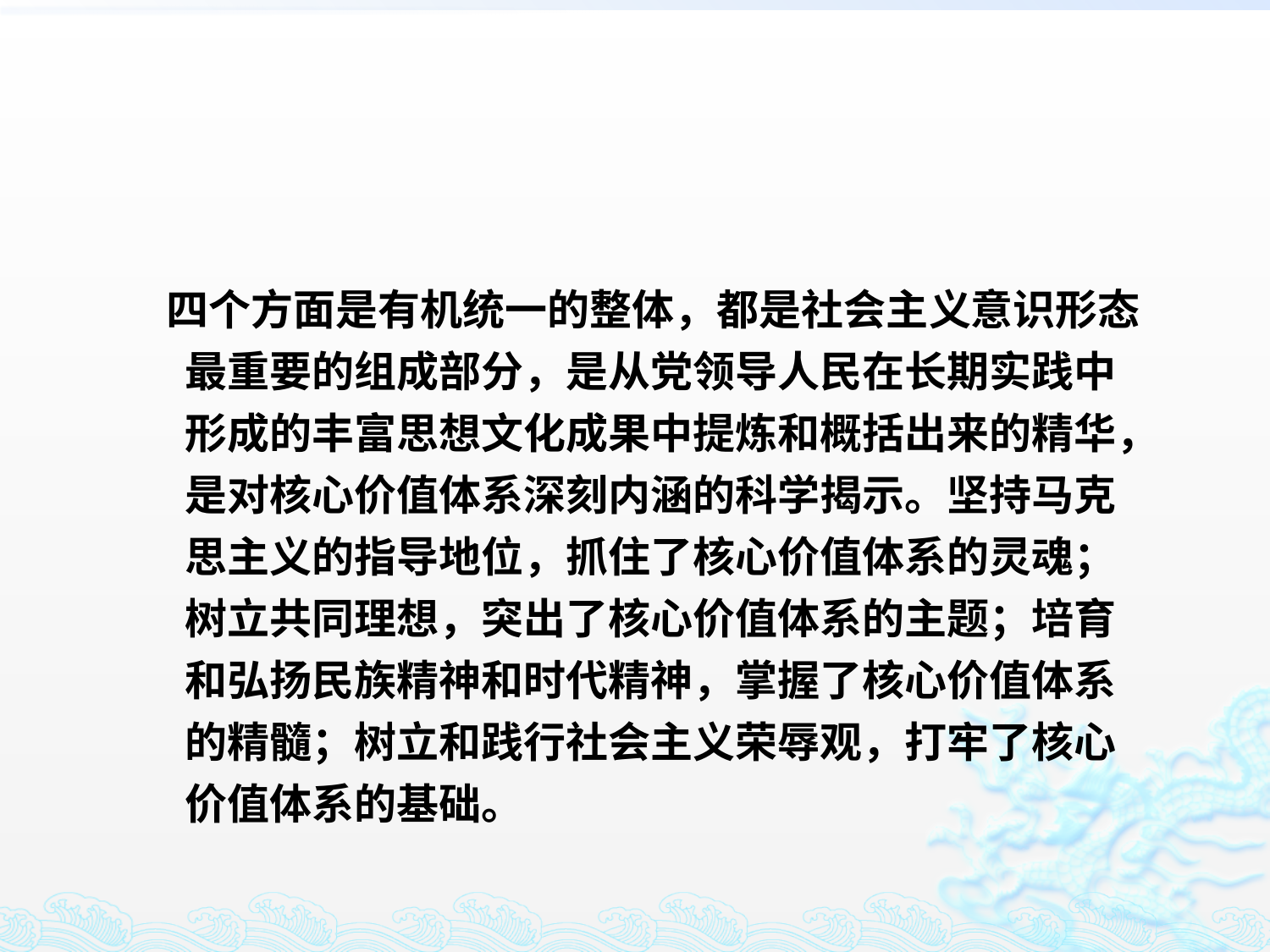

四个方面是有机统一的整体，都是社会主义意识形态最重要的组成部分，是从党领导人民在长期实践中形成的丰富思想文化成果中提炼和概括出来的精华，是对核心价值体系深刻内涵的科学揭示。坚持马克思主义的指导地位，抓住了核心价值体系的灵魂；树立共同理想，突出了核心价值体系的主题；培育和弘扬民族精神和时代精神，掌握了核心价值体系的精髓；树立和践行社会主义荣辱观，打牢了核心价值体系的基础。